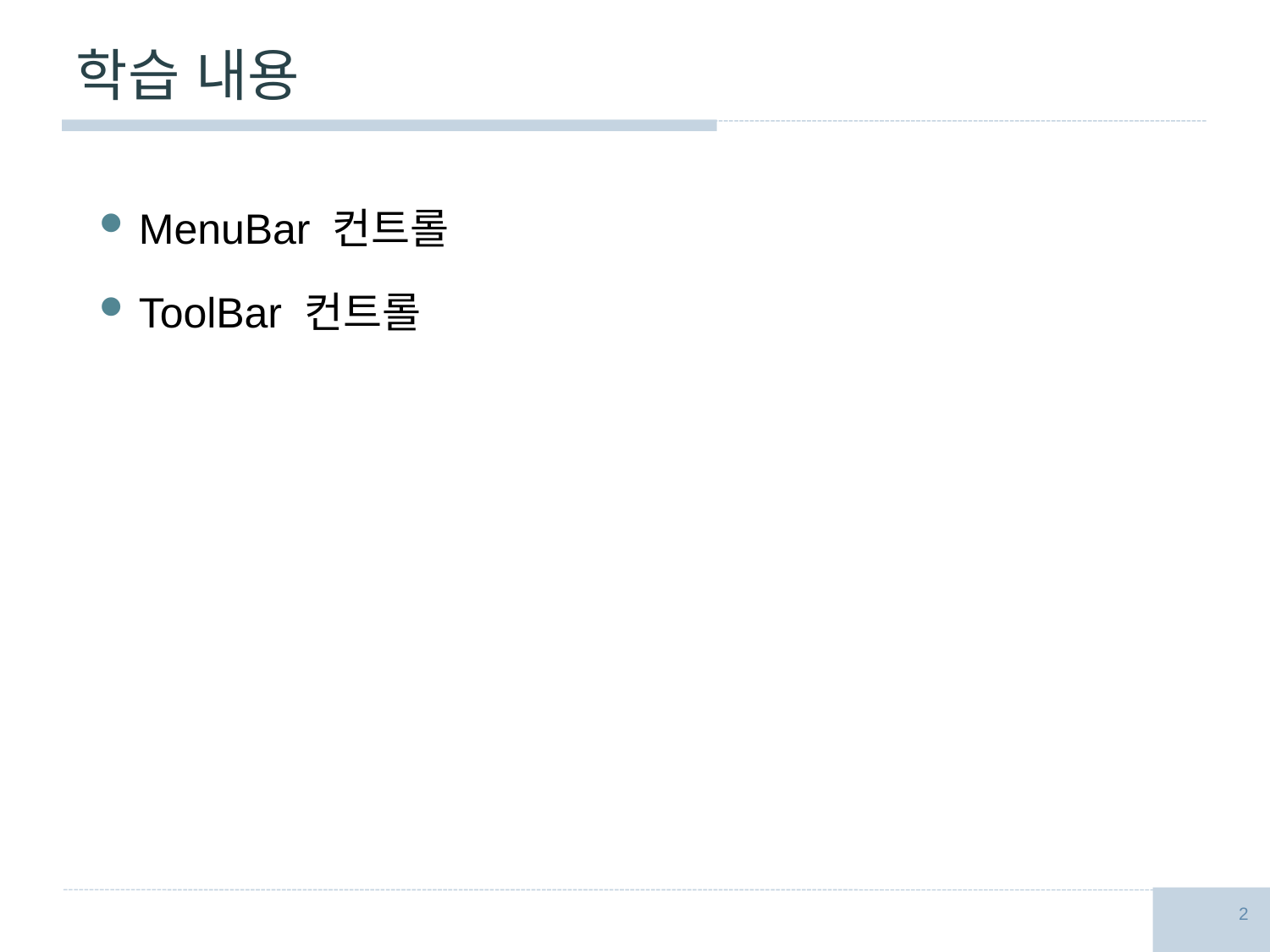

# 학습 내용
MenuBar 컨트롤
ToolBar 컨트롤